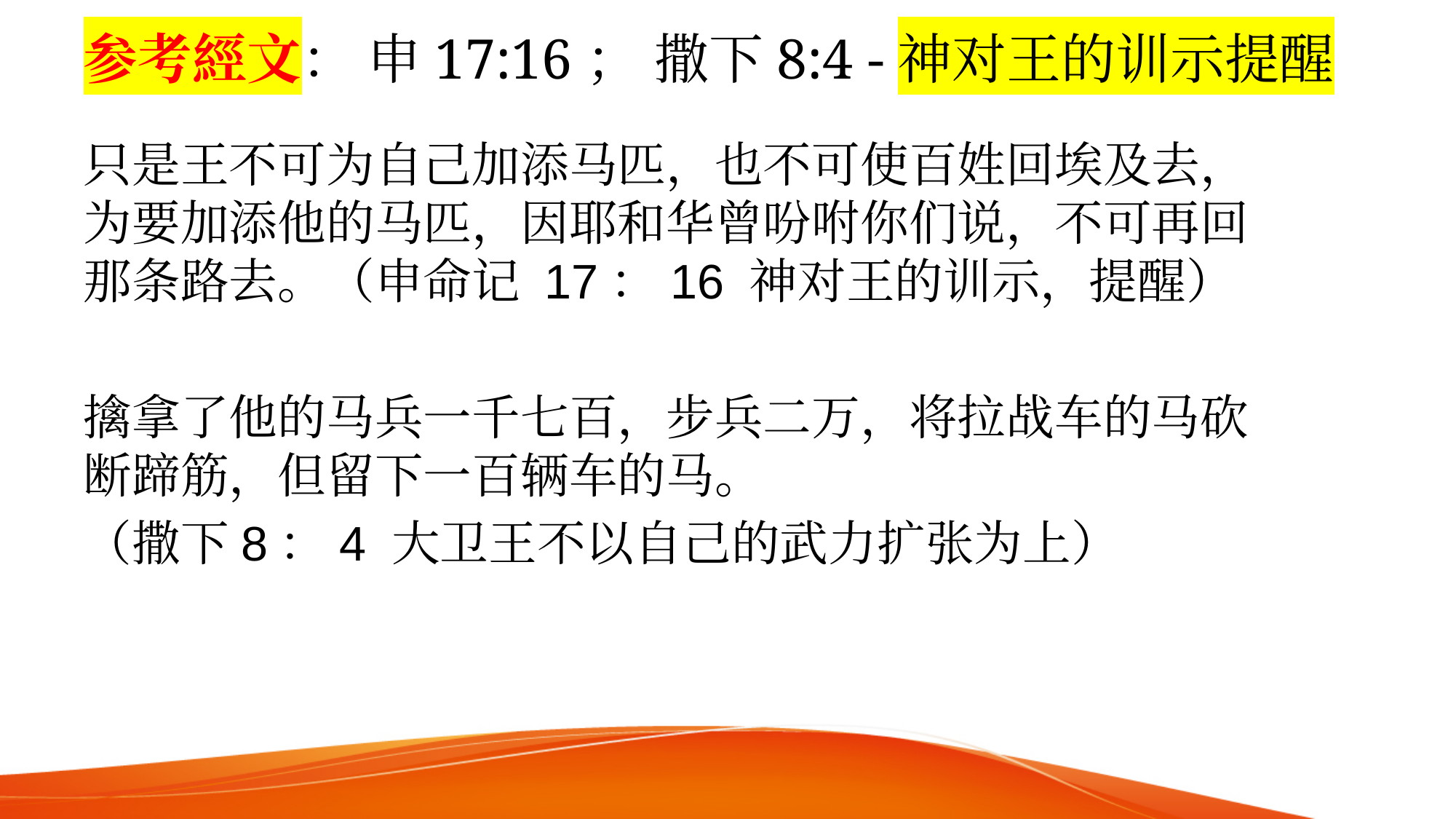

# 参考經文： 申17:16； 撒下8:4 -神对王的训示提醒
只是王不可为自己加添马匹，也不可使百姓回埃及去，为要加添他的马匹，因耶和华曾吩咐你们说，不可再回那条路去。（申命记 17：16 神对王的训示，提醒）

擒拿了他的马兵一千七百，步兵二万，将拉战车的马砍断蹄筋，但留下一百辆车的马。
（撒下8：4 大卫王不以自己的武力扩张为上）